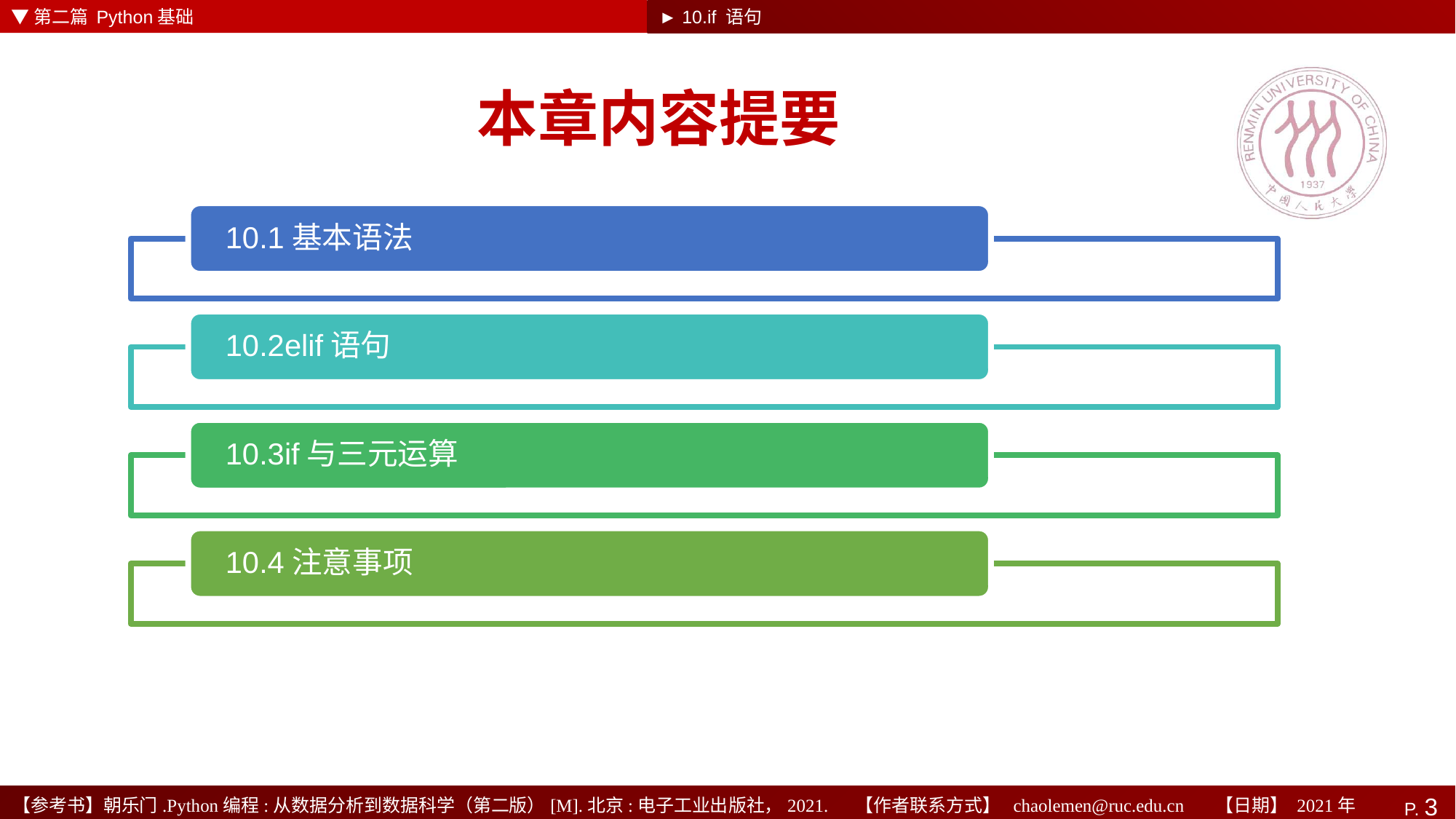

▼第二篇 Python基础
► 10.if 语句
# 本章内容提要
10.1基本语法
10.2elif语句
10.3if与三元运算
10.4注意事项